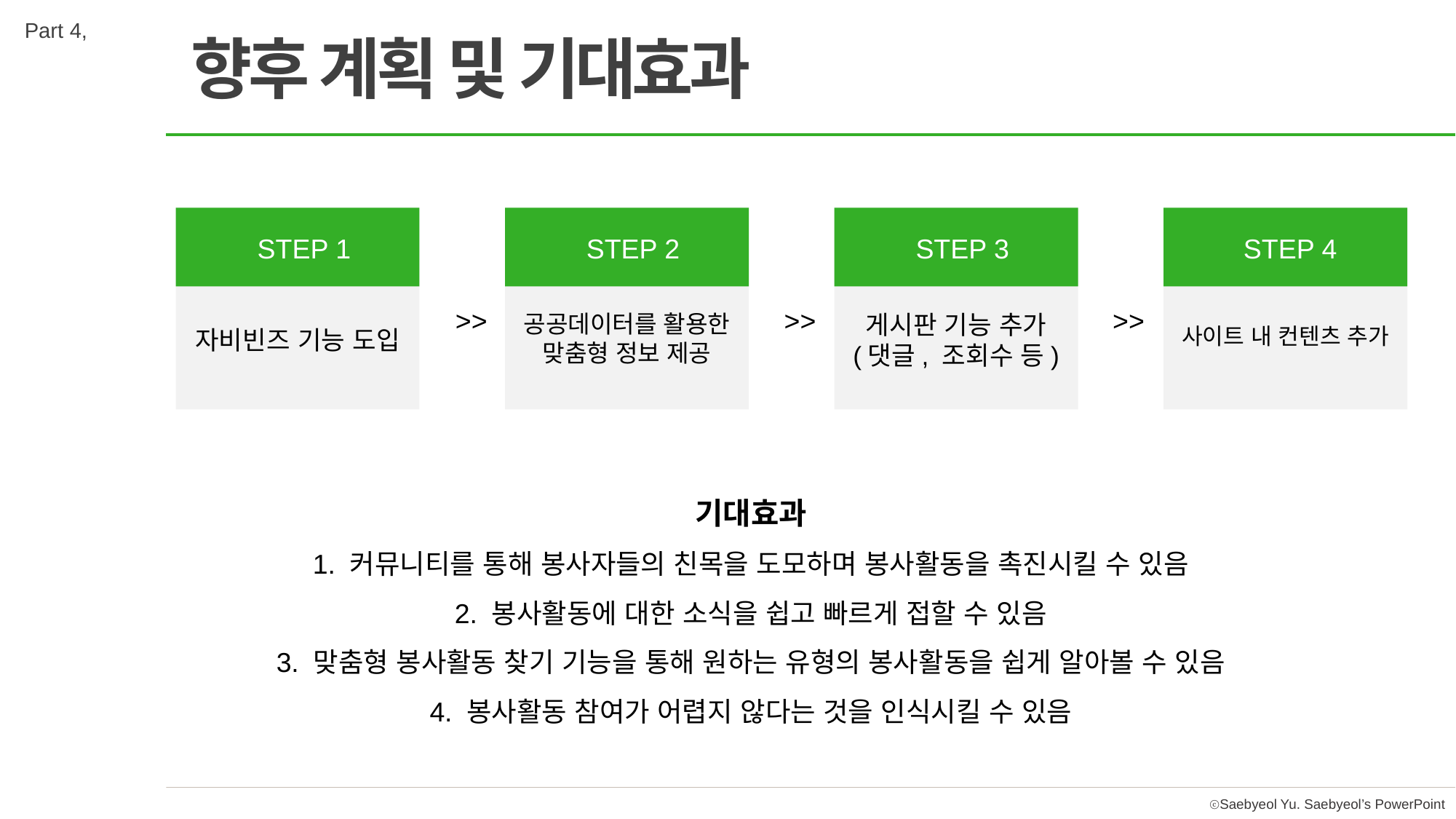

Part 4,
향후 계획 및 기대효과

자비빈즈 기능 도입

공공데이터를 활용한 맞춤형 정보 제공

게시판 기능 추가
(댓글, 조회수 등)

사이트 내 컨텐츠 추가
STEP 1
STEP 2
STEP 3
STEP 4
>>
>>
>>
기대효과
1. 커뮤니티를 통해 봉사자들의 친목을 도모하며 봉사활동을 촉진시킬 수 있음
2. 봉사활동에 대한 소식을 쉽고 빠르게 접할 수 있음
3. 맞춤형 봉사활동 찾기 기능을 통해 원하는 유형의 봉사활동을 쉽게 알아볼 수 있음
4. 봉사활동 참여가 어렵지 않다는 것을 인식시킬 수 있음